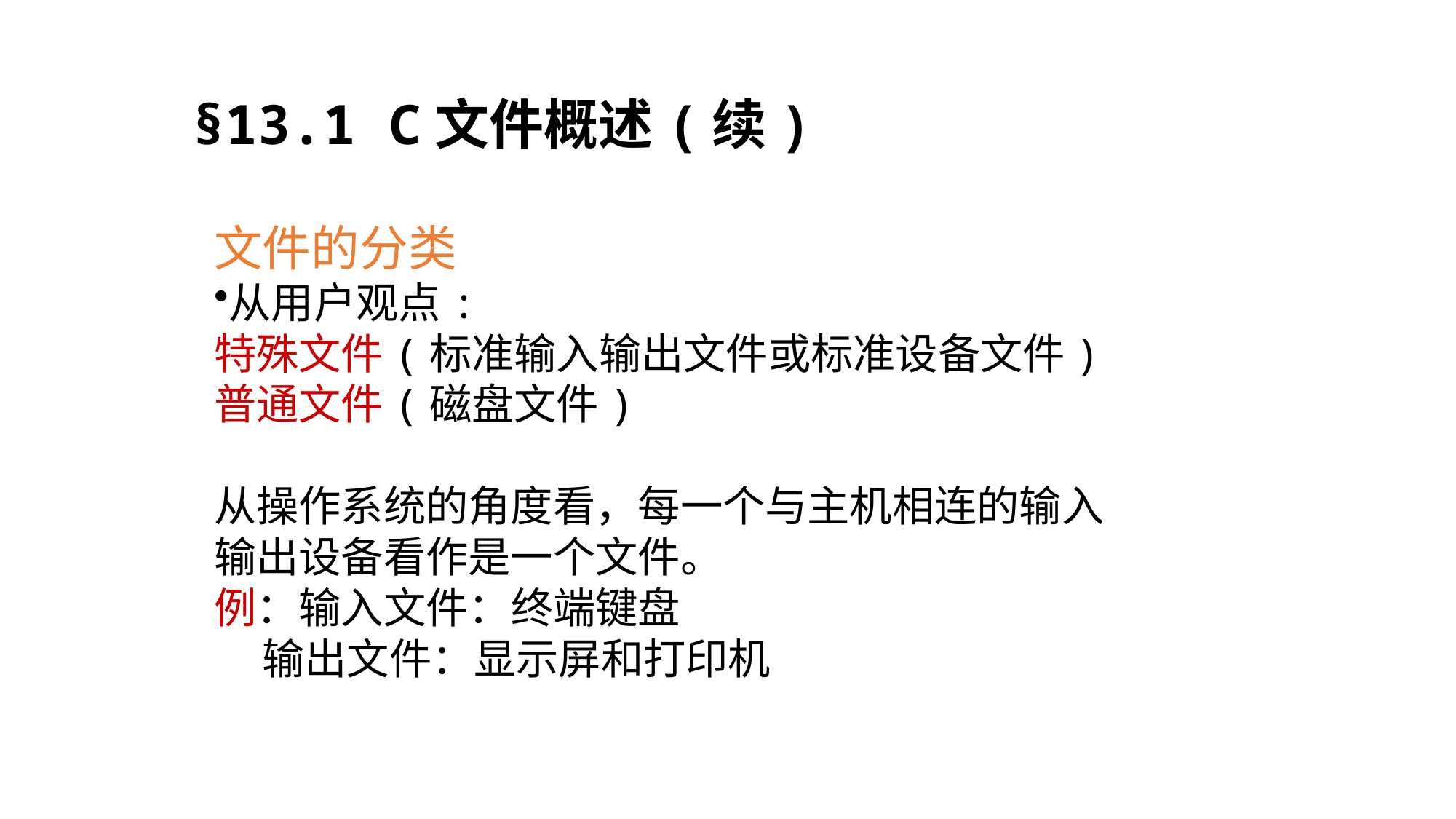

§13.1 C文件概述(续)
文件的分类
从用户观点:
特殊文件(标准输入输出文件或标准设备文件)
普通文件(磁盘文件)

从操作系统的角度看，每一个与主机相连的输入
输出设备看作是一个文件。
例：输入文件：终端键盘
    输出文件：显示屏和打印机